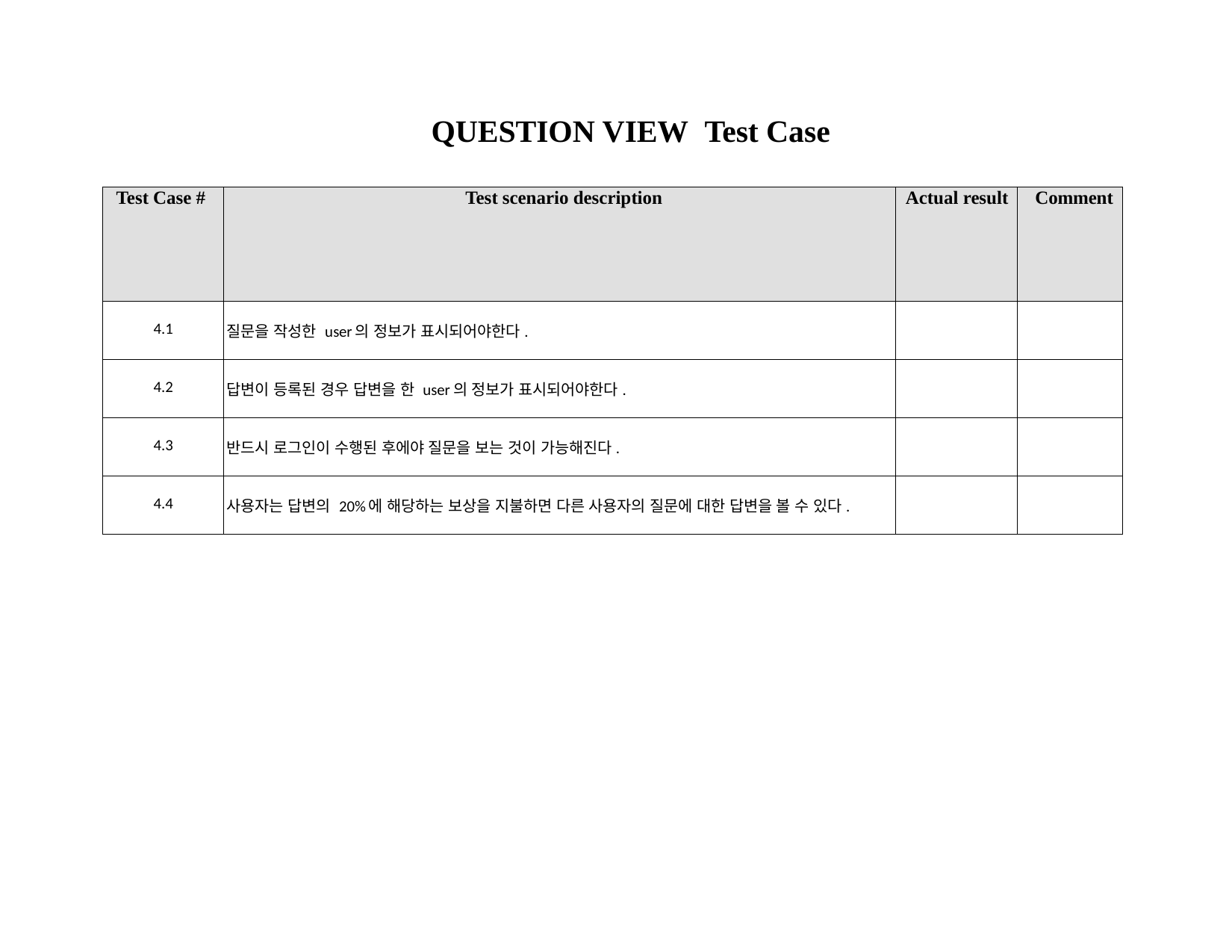

# QUESTION VIEW  Test Case
| Test Case # | Test scenario description | Actual result | Comment |
| --- | --- | --- | --- |
| 4.1 | 질문을 작성한 user의 정보가 표시되어야한다. |  |  |
| 4.2 | 답변이 등록된 경우 답변을 한 user의 정보가 표시되어야한다. |  |  |
| 4.3 | 반드시 로그인이 수행된 후에야 질문을 보는 것이 가능해진다. |  |  |
| 4.4 | 사용자는 답변의 20%에 해당하는 보상을 지불하면 다른 사용자의 질문에 대한 답변을 볼 수 있다. |  |  |